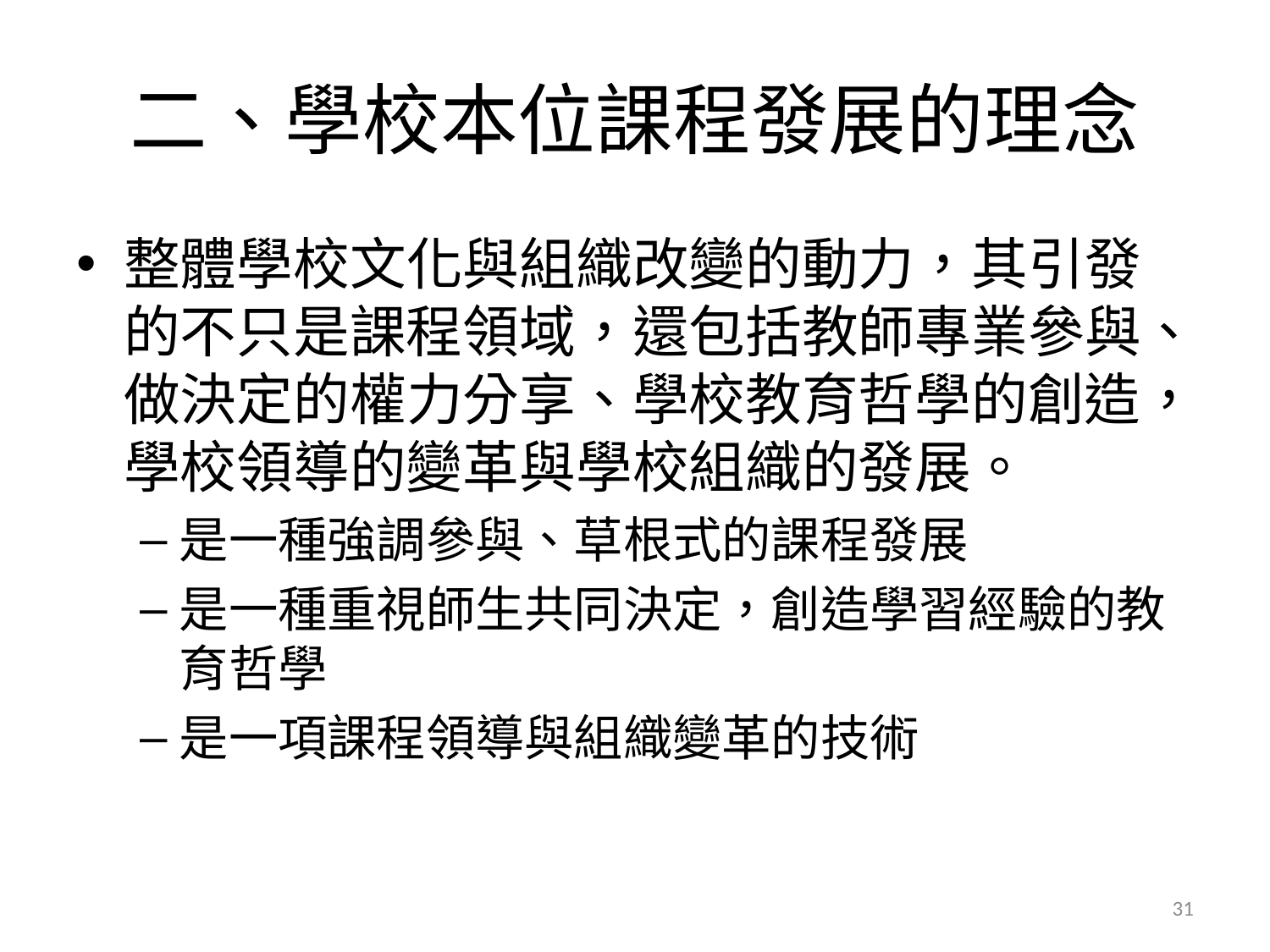

# 二、學校本位課程發展的理念
整體學校文化與組織改變的動力，其引發的不只是課程領域，還包括教師專業參與、做決定的權力分享、學校教育哲學的創造，學校領導的變革與學校組織的發展。
是一種強調參與、草根式的課程發展
是一種重視師生共同決定，創造學習經驗的教育哲學
是一項課程領導與組織變革的技術

31